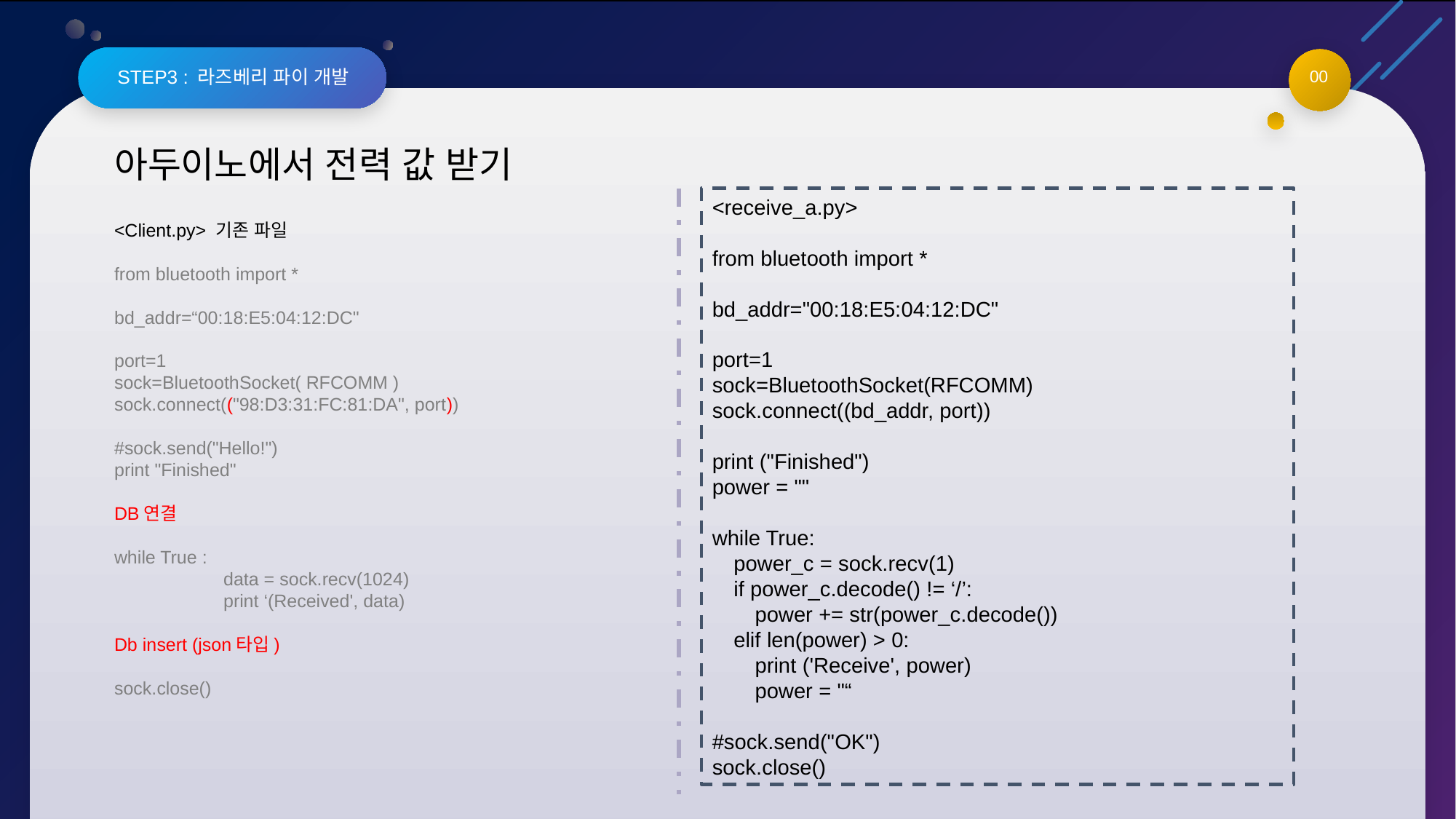

STEP3 : 라즈베리 파이 개발
00
아두이노에서 전력 값 받기
<receive_a.py>

from bluetooth import *

bd_addr="00:18:E5:04:12:DC"

port=1
sock=BluetoothSocket(RFCOMM)
sock.connect((bd_addr, port))

print ("Finished")
power = ""

while True:
	power_c = sock.recv(1)
	if power_c.decode() != ‘/’:
		power += str(power_c.decode())
	elif len(power) > 0:
		print ('Receive', power)
		power = "“

#sock.send("OK")
sock.close()
<Client.py> 기존 파일

from bluetooth import *

bd_addr=“00:18:E5:04:12:DC"

port=1
sock=BluetoothSocket( RFCOMM )
sock.connect(("98:D3:31:FC:81:DA", port))

#sock.send("Hello!")
print "Finished"

DB연결

while True :
	data = sock.recv(1024)
	print ‘(Received', data)

Db insert (json타입)

sock.close()